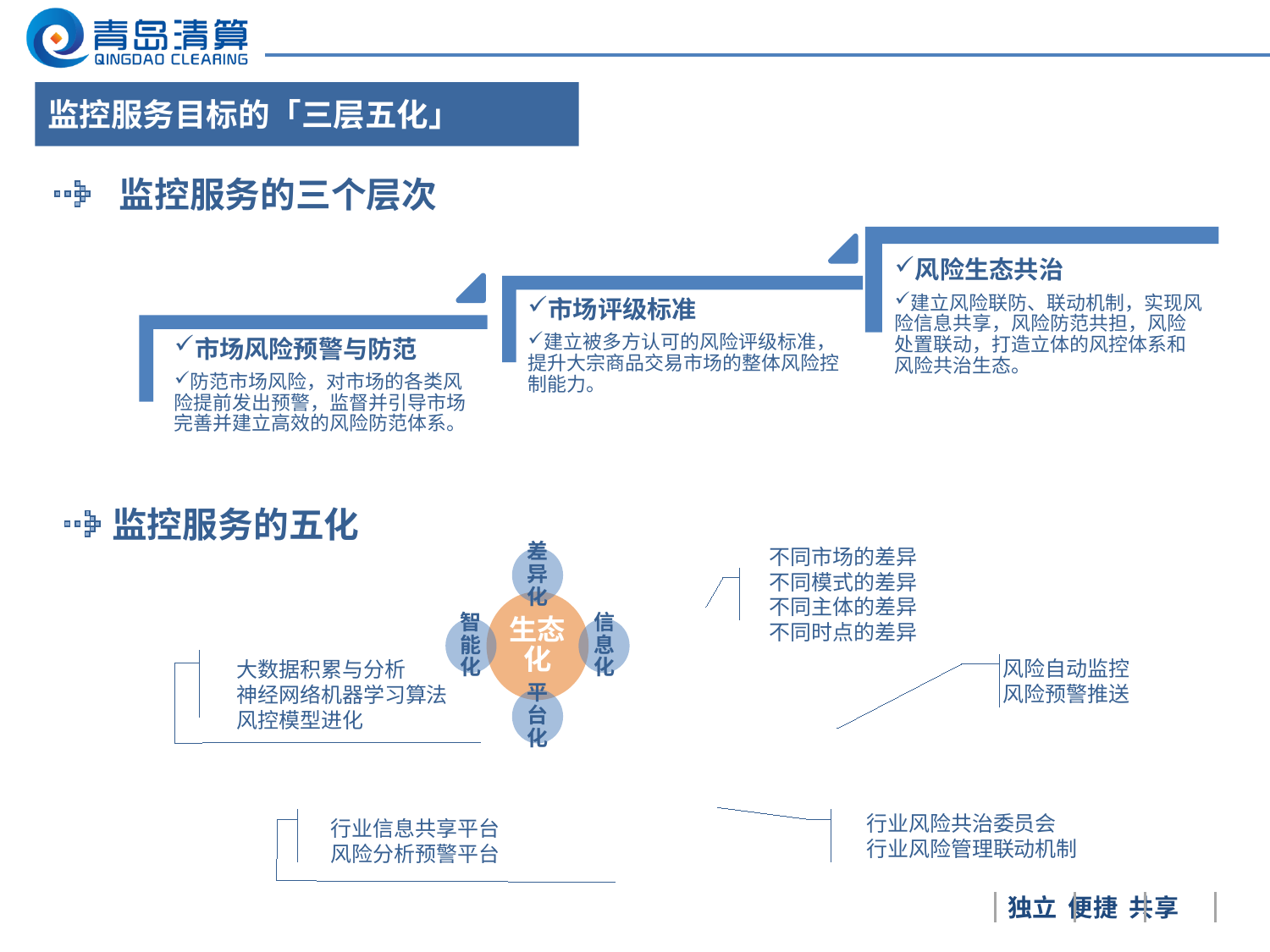

监控服务目标的「三层五化」
监控服务的三个层次
市场风险预警与防范
防范市场风险，对市场的各类风险提前发出预警，监督并引导市场完善并建立高效的风险防范体系。
市场评级标准
建立被多方认可的风险评级标准，提升大宗商品交易市场的整体风险控制能力。

风险生态共治
建立风险联防、联动机制，实现风险信息共享，风险防范共担，风险处置联动，打造立体的风控体系和风险共治生态。

监控服务的五化

生态化
差异化
信息化
平台化
智能化
不同市场的差异
不同模式的差异
不同主体的差异
不同时点的差异
大数据积累与分析
神经网络机器学习算法
风控模型进化
风险自动监控
风险预警推送
行业信息共享平台
风险分析预警平台
行业风险共治委员会
行业风险管理联动机制